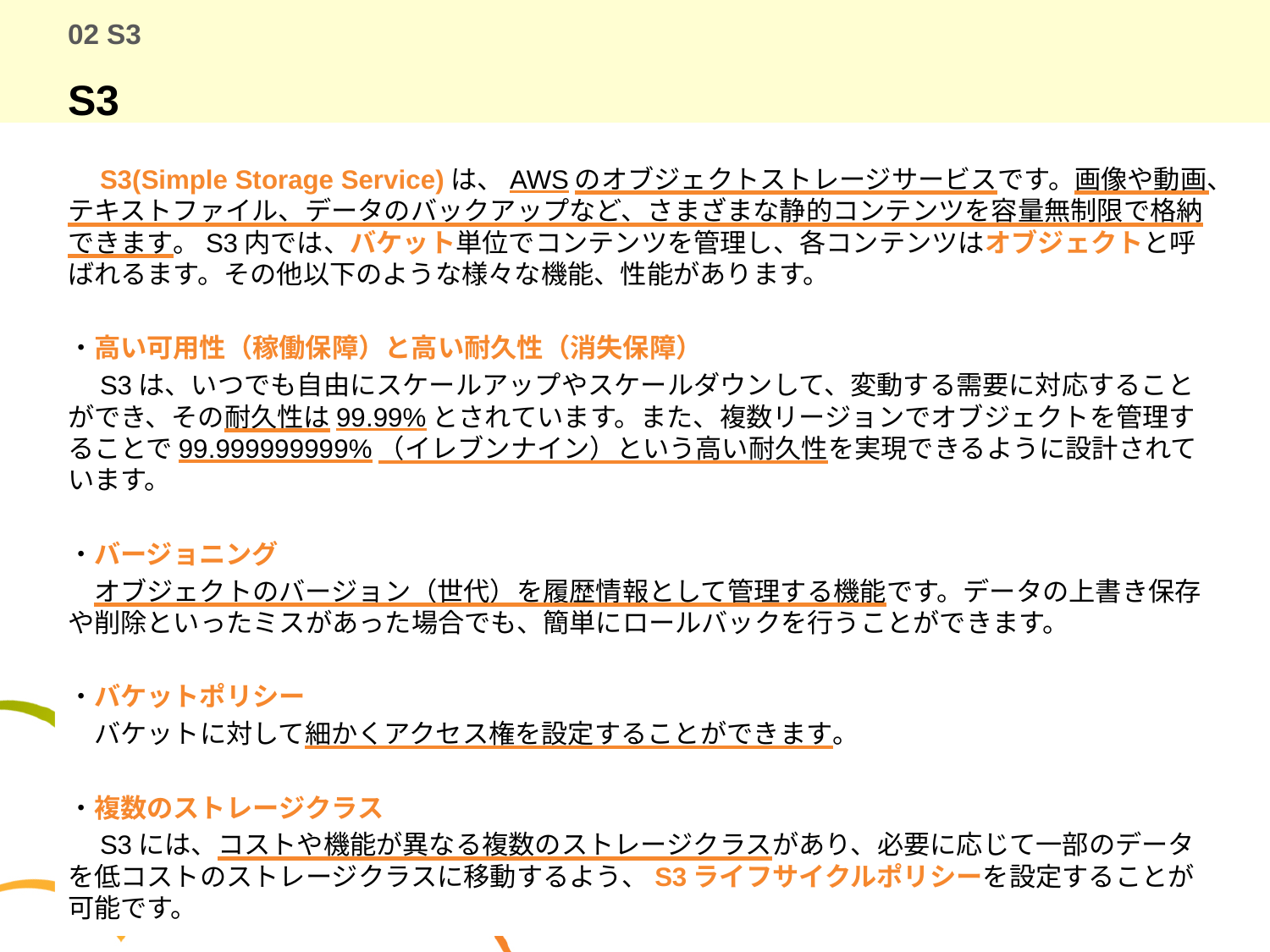

# 02 S3
S3
　S3(Simple Storage Service)は、AWSのオブジェクトストレージサービスです。画像や動画、テキストファイル、データのバックアップなど、さまざまな静的コンテンツを容量無制限で格納できます。S3内では、バケット単位でコンテンツを管理し、各コンテンツはオブジェクトと呼ばれるます。その他以下のような様々な機能、性能があります。

・高い可用性（稼働保障）と高い耐久性（消失保障）
　S3は、いつでも自由にスケールアップやスケールダウンして、変動する需要に対応することができ、その耐久性は99.99%とされています。また、複数リージョンでオブジェクトを管理することで99.999999999%（イレブンナイン）という高い耐久性を実現できるように設計されています。

・バージョニング
　オブジェクトのバージョン（世代）を履歴情報として管理する機能です。データの上書き保存や削除といったミスがあった場合でも、簡単にロールバックを行うことができます。

・バケットポリシー
　バケットに対して細かくアクセス権を設定することができます。

・複数のストレージクラス
　S3には、コストや機能が異なる複数のストレージクラスがあり、必要に応じて一部のデータを低コストのストレージクラスに移動するよう、S3ライフサイクルポリシーを設定することが可能です。